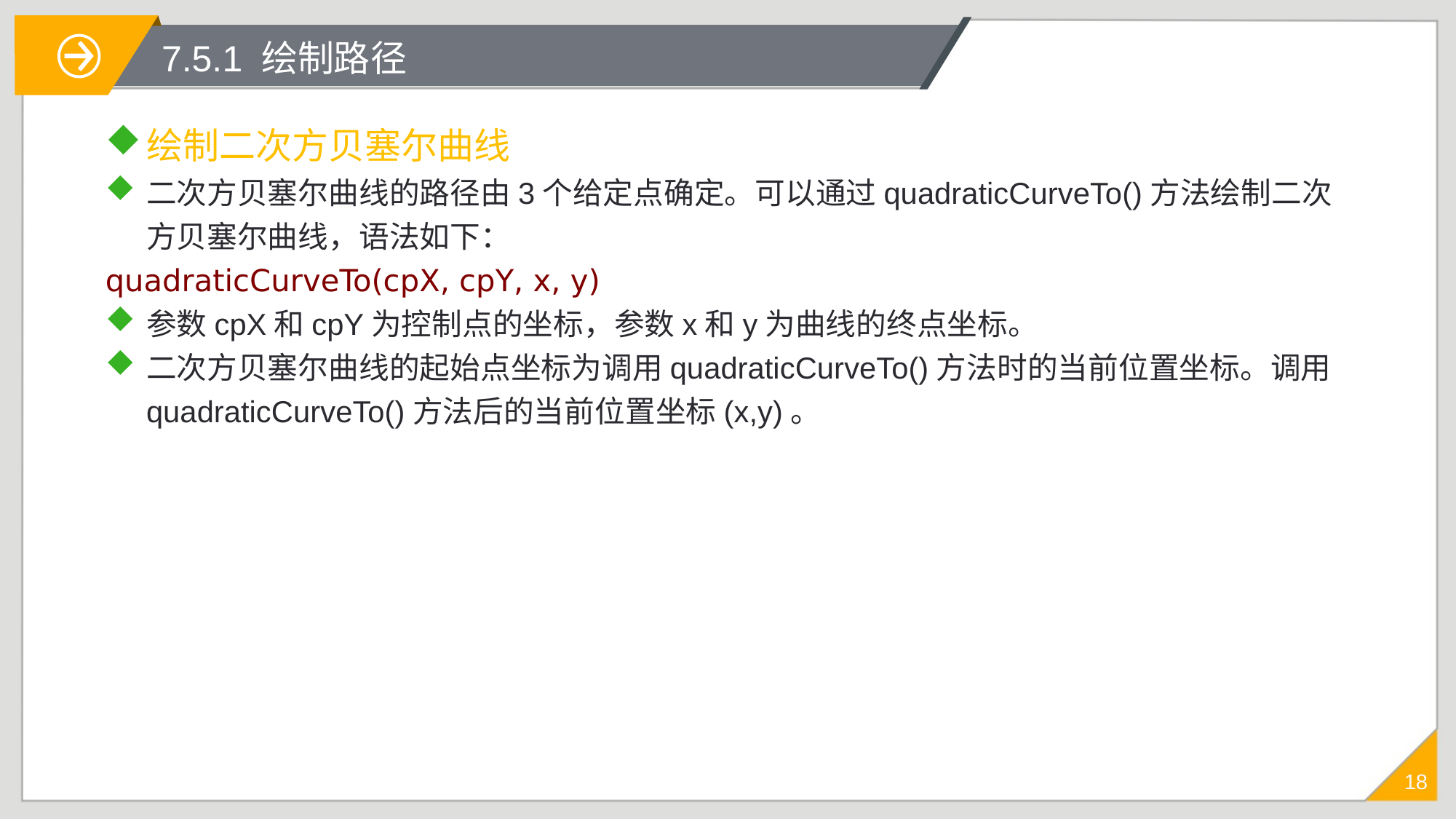

# 7.5.1 绘制路径
绘制二次方贝塞尔曲线
二次方贝塞尔曲线的路径由3个给定点确定。可以通过quadraticCurveTo()方法绘制二次方贝塞尔曲线，语法如下：
quadraticCurveTo(cpX, cpY, x, y)
参数cpX和cpY为控制点的坐标，参数x和y为曲线的终点坐标。
二次方贝塞尔曲线的起始点坐标为调用quadraticCurveTo()方法时的当前位置坐标。调用quadraticCurveTo()方法后的当前位置坐标(x,y)。